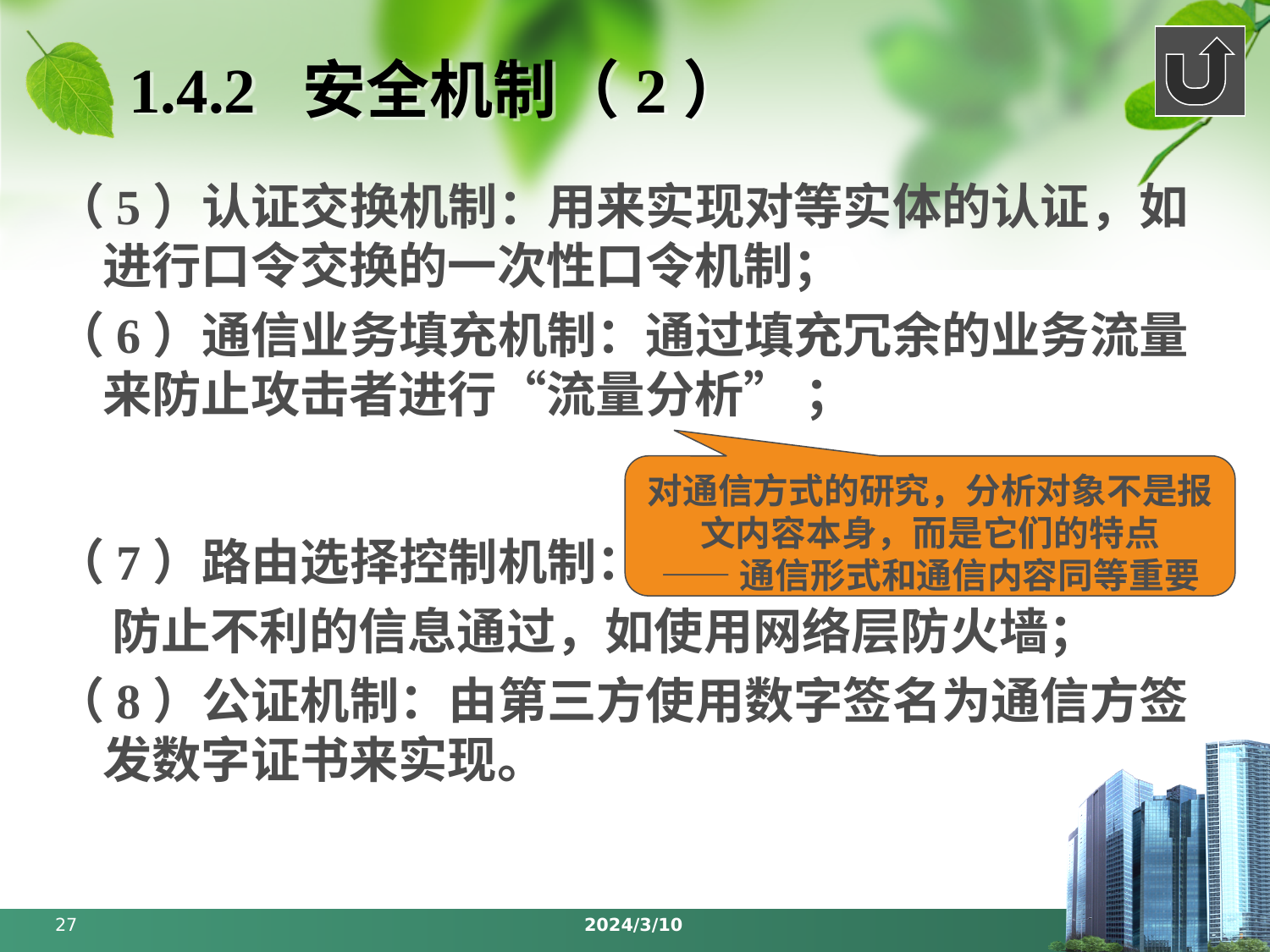

# 1.4.2  安全机制（2）
（5）认证交换机制：用来实现对等实体的认证，如进行口令交换的一次性口令机制；
（6）通信业务填充机制：通过填充冗余的业务流量来防止攻击者进行“流量分析” ；

（7）路由选择控制机制：
    防止不利的信息通过，如使用网络层防火墙；
（8）公证机制：由第三方使用数字签名为通信方签发数字证书来实现。
对通信方式的研究，分析对象不是报文内容本身，而是它们的特点
——通信形式和通信内容同等重要
27
2024/3/10